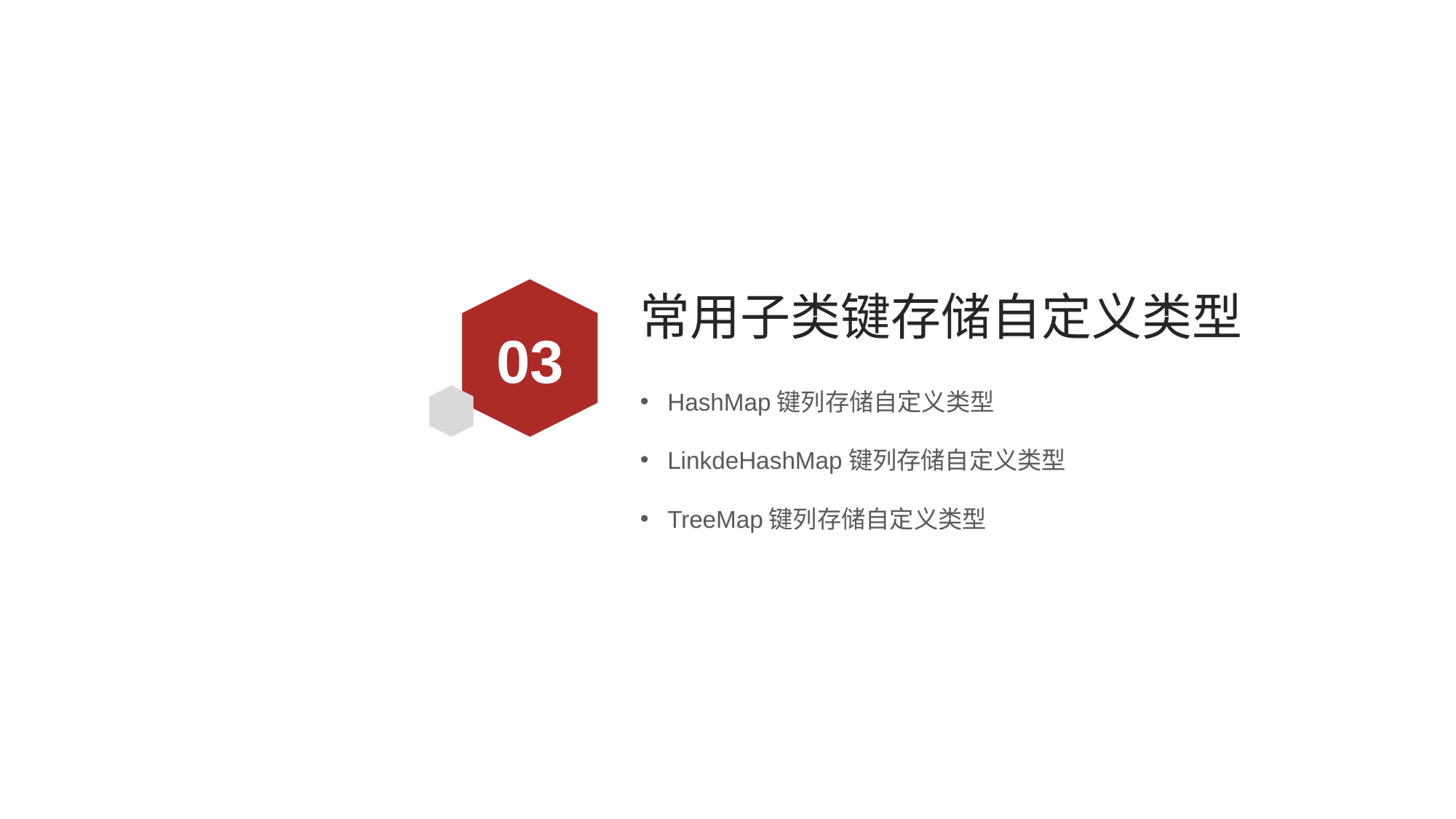

# 常用子类键存储自定义类型
03
HashMap键列存储自定义类型
LinkdeHashMap键列存储自定义类型
TreeMap键列存储自定义类型